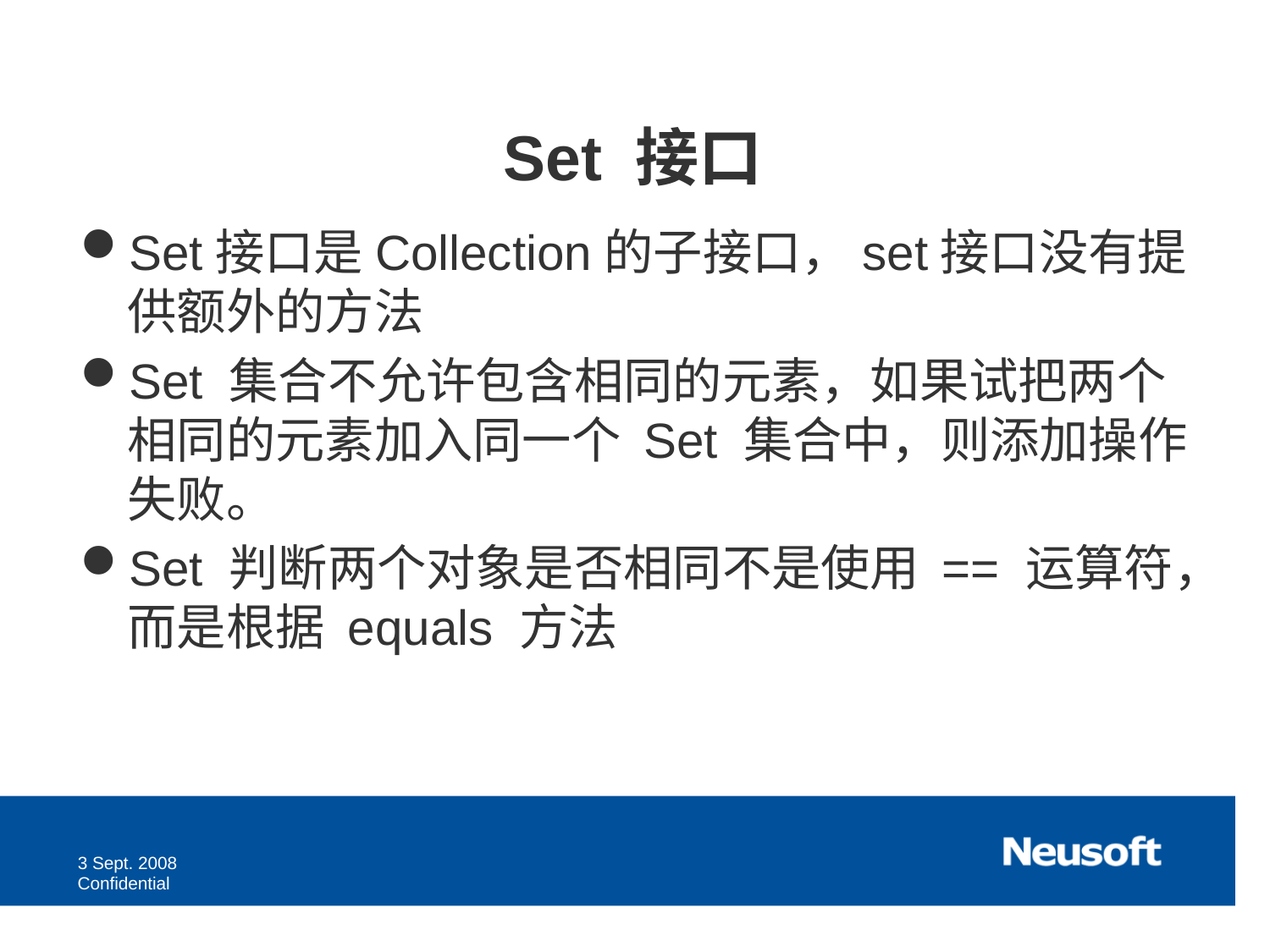

Set 接口
Set接口是Collection的子接口，set接口没有提供额外的方法
Set 集合不允许包含相同的元素，如果试把两个相同的元素加入同一个 Set 集合中，则添加操作失败。
Set 判断两个对象是否相同不是使用 == 运算符，而是根据 equals 方法